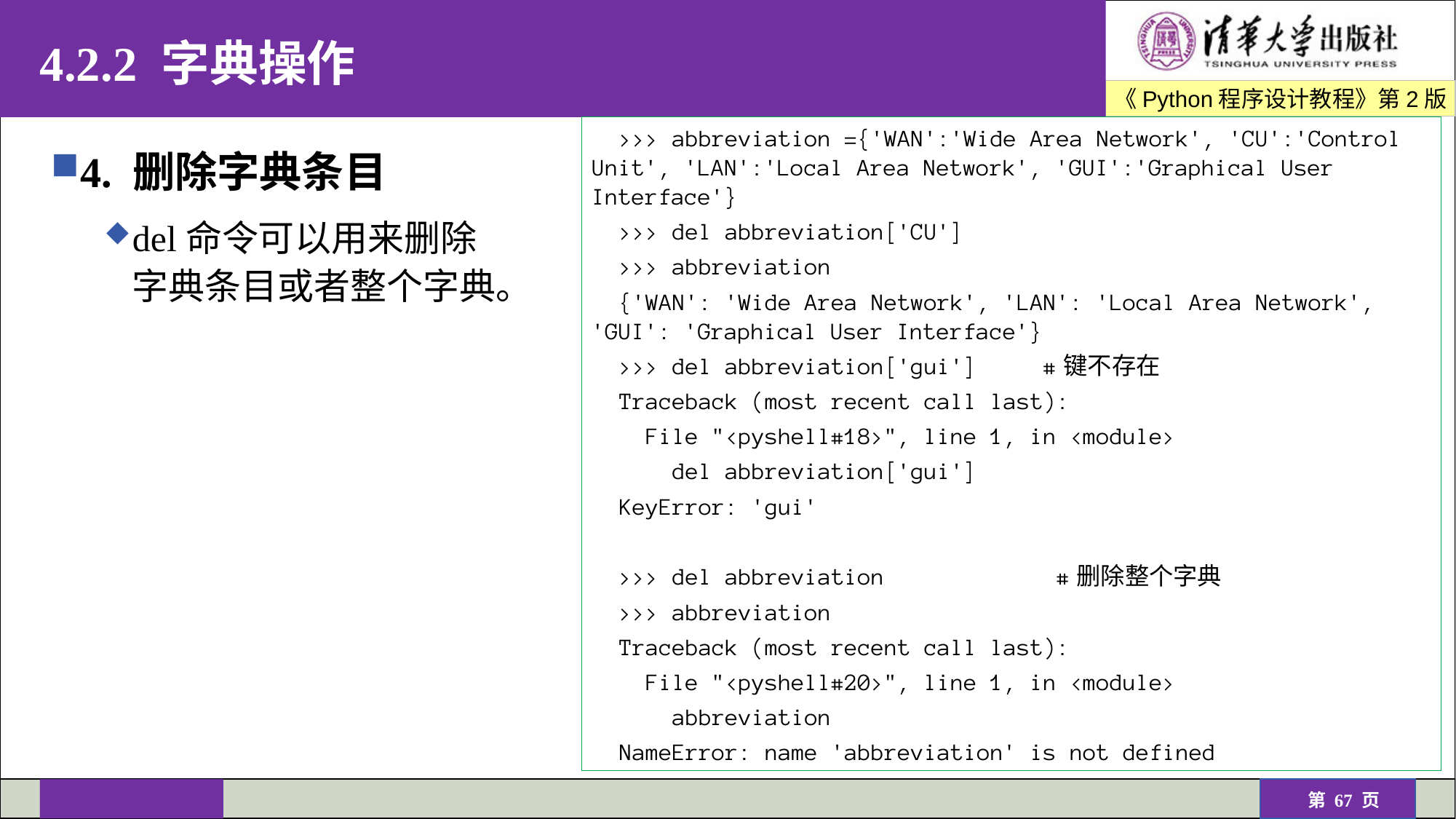

# 4.2.2 字典操作
>>> abbreviation ={'WAN':'Wide Area Network', 'CU':'Control Unit', 'LAN':'Local Area Network', 'GUI':'Graphical User Interface'}
>>> del abbreviation['CU']
>>> abbreviation
{'WAN': 'Wide Area Network', 'LAN': 'Local Area Network', 'GUI': 'Graphical User Interface'}
>>> del abbreviation['gui']     #键不存在
Traceback (most recent call last):
  File "<pyshell#18>", line 1, in <module>
    del abbreviation['gui']
KeyError: 'gui'

>>> del abbreviation             #删除整个字典
>>> abbreviation
Traceback (most recent call last):
  File "<pyshell#20>", line 1, in <module>
    abbreviation
NameError: name 'abbreviation' is not defined
4. 删除字典条目
del命令可以用来删除字典条目或者整个字典。